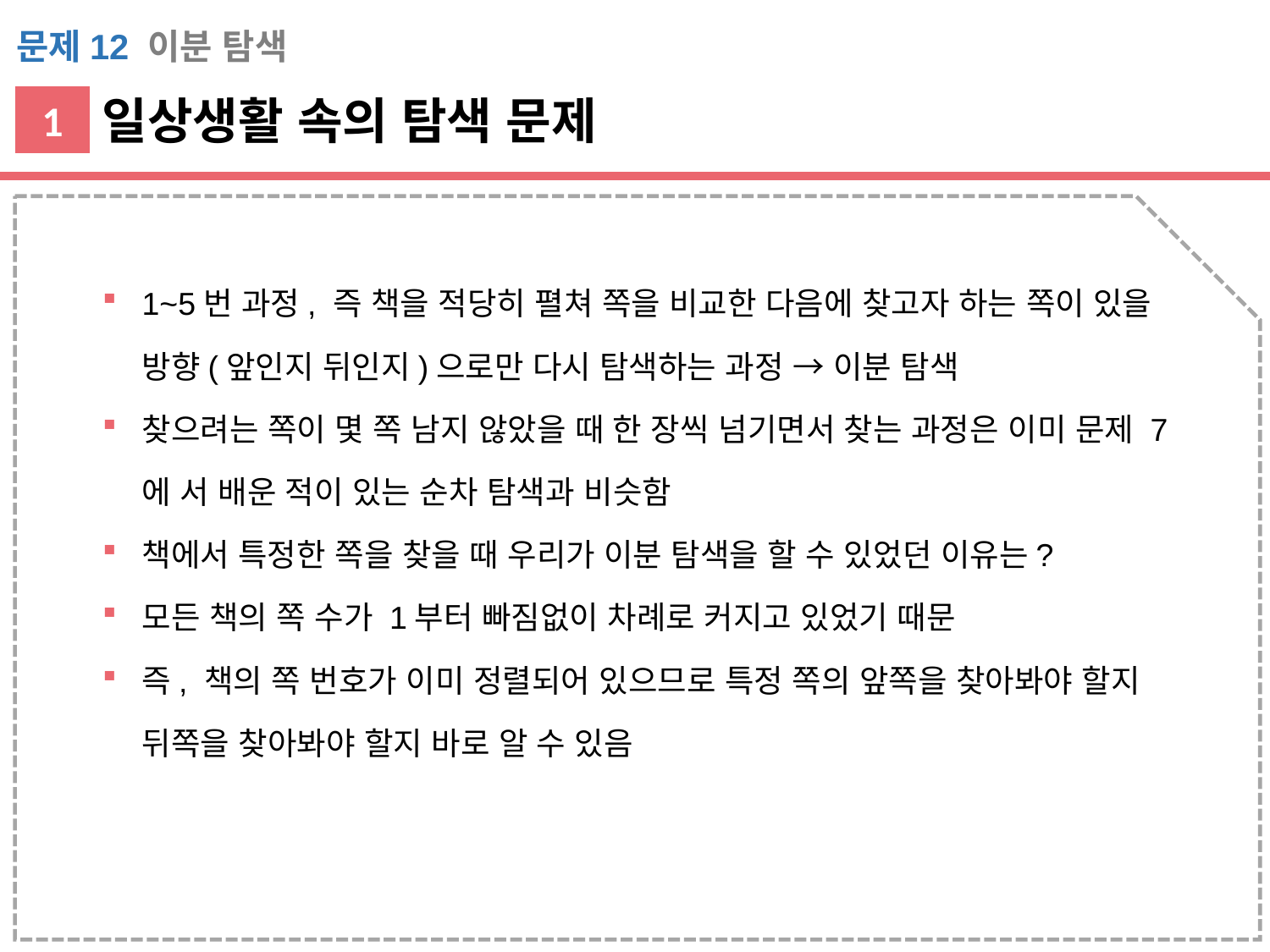

문제12 이분 탐색
일상생활 속의 탐색 문제
1

1~5번 과정, 즉 책을 적당히 펼쳐 쪽을 비교한 다음에 찾고자 하는 쪽이 있을 방향(앞인지 뒤인지)으로만 다시 탐색하는 과정 → 이분 탐색
찾으려는 쪽이 몇 쪽 남지 않았을 때 한 장씩 넘기면서 찾는 과정은 이미 문제 7에 서 배운 적이 있는 순차 탐색과 비슷함
책에서 특정한 쪽을 찾을 때 우리가 이분 탐색을 할 수 있었던 이유는?
모든 책의 쪽 수가 1부터 빠짐없이 차례로 커지고 있었기 때문
즉, 책의 쪽 번호가 이미 정렬되어 있으므로 특정 쪽의 앞쪽을 찾아봐야 할지 뒤쪽을 찾아봐야 할지 바로 알 수 있음